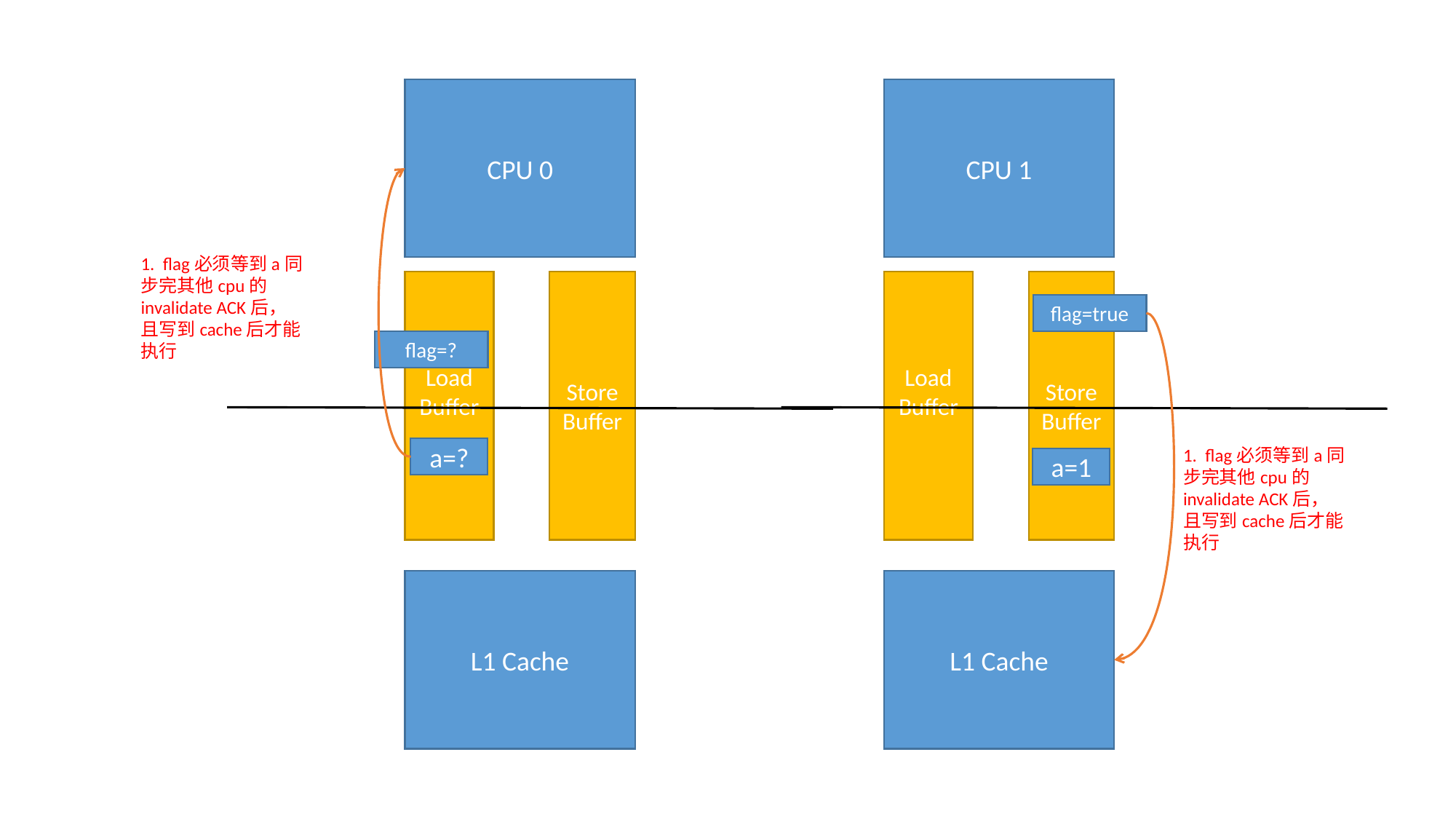

CPU 0
CPU 1
1.  flag必须等到a同步完其他cpu的 invalidate ACK后，且写到cache后才能执行
Load
Buffer

Store
Buffer
Load
Buffer

Store
Buffer
flag=true
flag=?
a=?
1.  flag必须等到a同步完其他cpu的 invalidate ACK后，且写到cache后才能执行
a=1
L1 Cache
L1 Cache